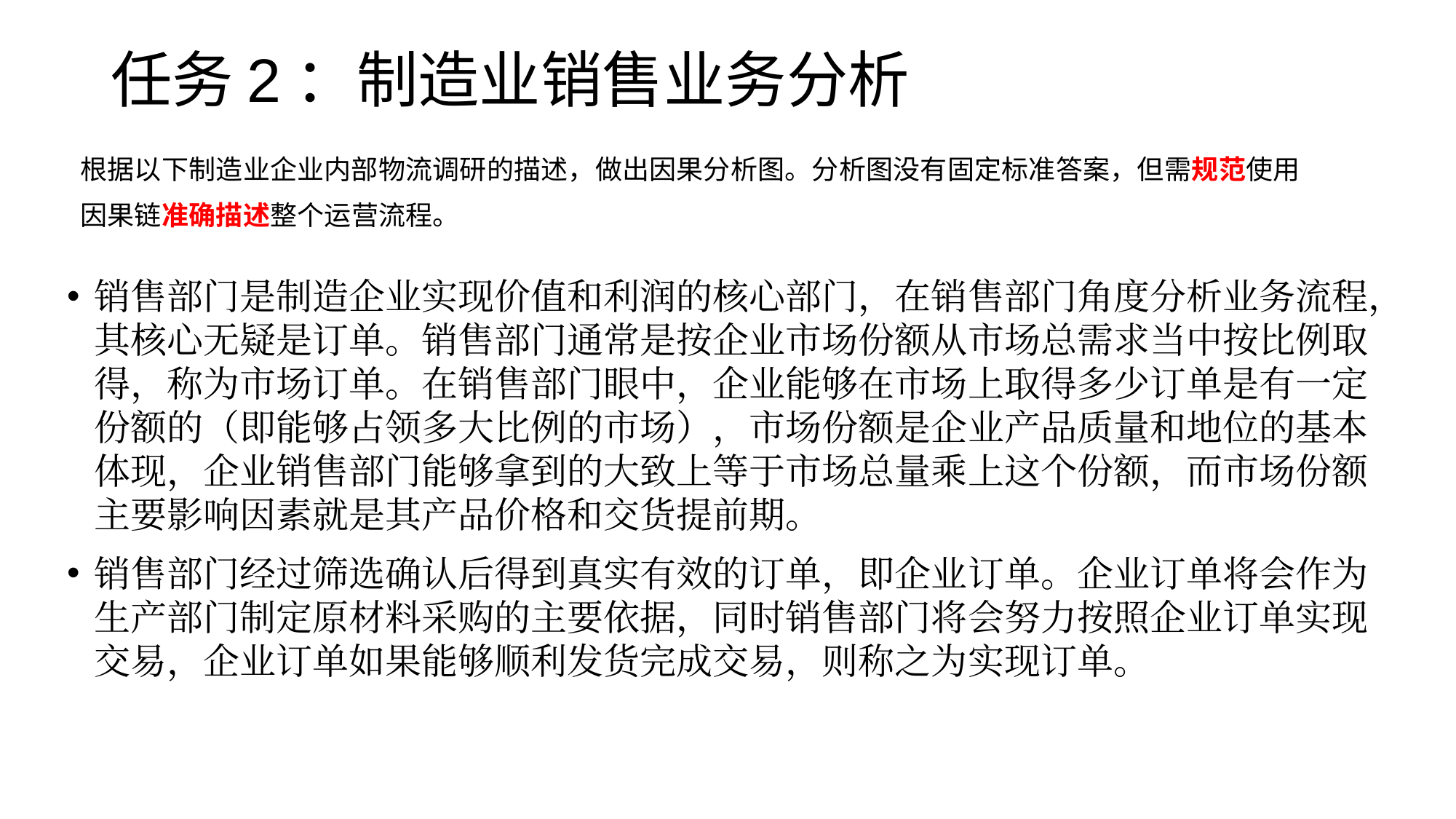

# 任务2：制造业销售业务分析
根据以下制造业企业内部物流调研的描述，做出因果分析图。分析图没有固定标准答案，但需规范使用因果链准确描述整个运营流程。
销售部门是制造企业实现价值和利润的核心部门，在销售部门角度分析业务流程，其核心无疑是订单。销售部门通常是按企业市场份额从市场总需求当中按比例取得，称为市场订单。在销售部门眼中，企业能够在市场上取得多少订单是有一定份额的（即能够占领多大比例的市场），市场份额是企业产品质量和地位的基本体现，企业销售部门能够拿到的大致上等于市场总量乘上这个份额，而市场份额主要影响因素就是其产品价格和交货提前期。
销售部门经过筛选确认后得到真实有效的订单，即企业订单。企业订单将会作为生产部门制定原材料采购的主要依据，同时销售部门将会努力按照企业订单实现交易，企业订单如果能够顺利发货完成交易，则称之为实现订单。